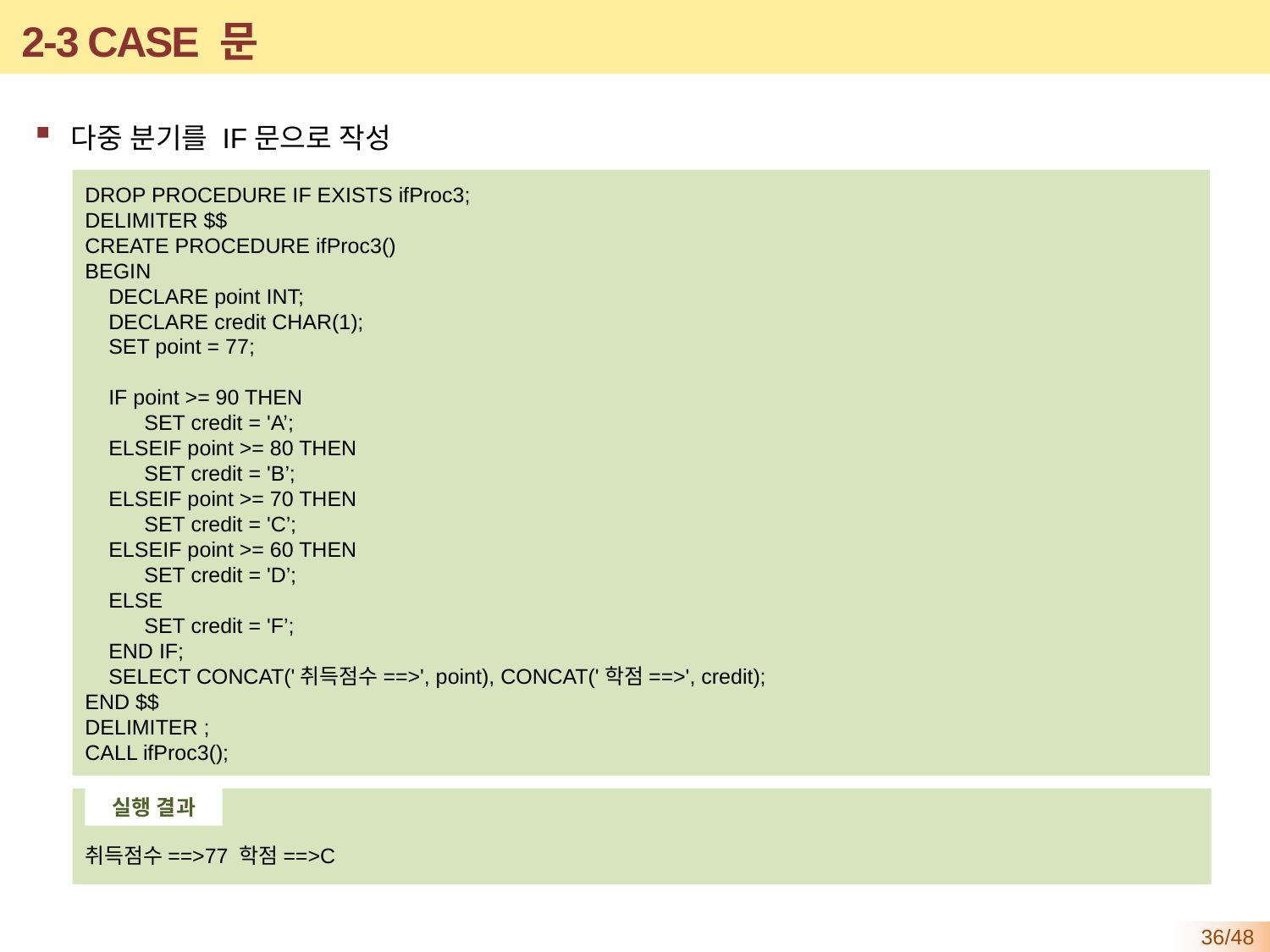

# 2-3 CASE 문
다중 분기를 IF문으로 작성
DROP PROCEDURE IF EXISTS ifProc3;
DELIMITER $$
CREATE PROCEDURE ifProc3()
BEGIN
    DECLARE point INT;
    DECLARE credit CHAR(1);
    SET point = 77;

    IF point >= 90 THEN
          SET credit = 'A’;
    ELSEIF point >= 80 THEN
          SET credit = 'B’;
    ELSEIF point >= 70 THEN
          SET credit = 'C’;
    ELSEIF point >= 60 THEN
          SET credit = 'D’;
    ELSE
          SET credit = 'F’;
    END IF;
    SELECT CONCAT('취득점수==>', point), CONCAT('학점==>', credit);
END $$
DELIMITER ;
CALL ifProc3();
실행 결과

취득점수==>77 학점==>C